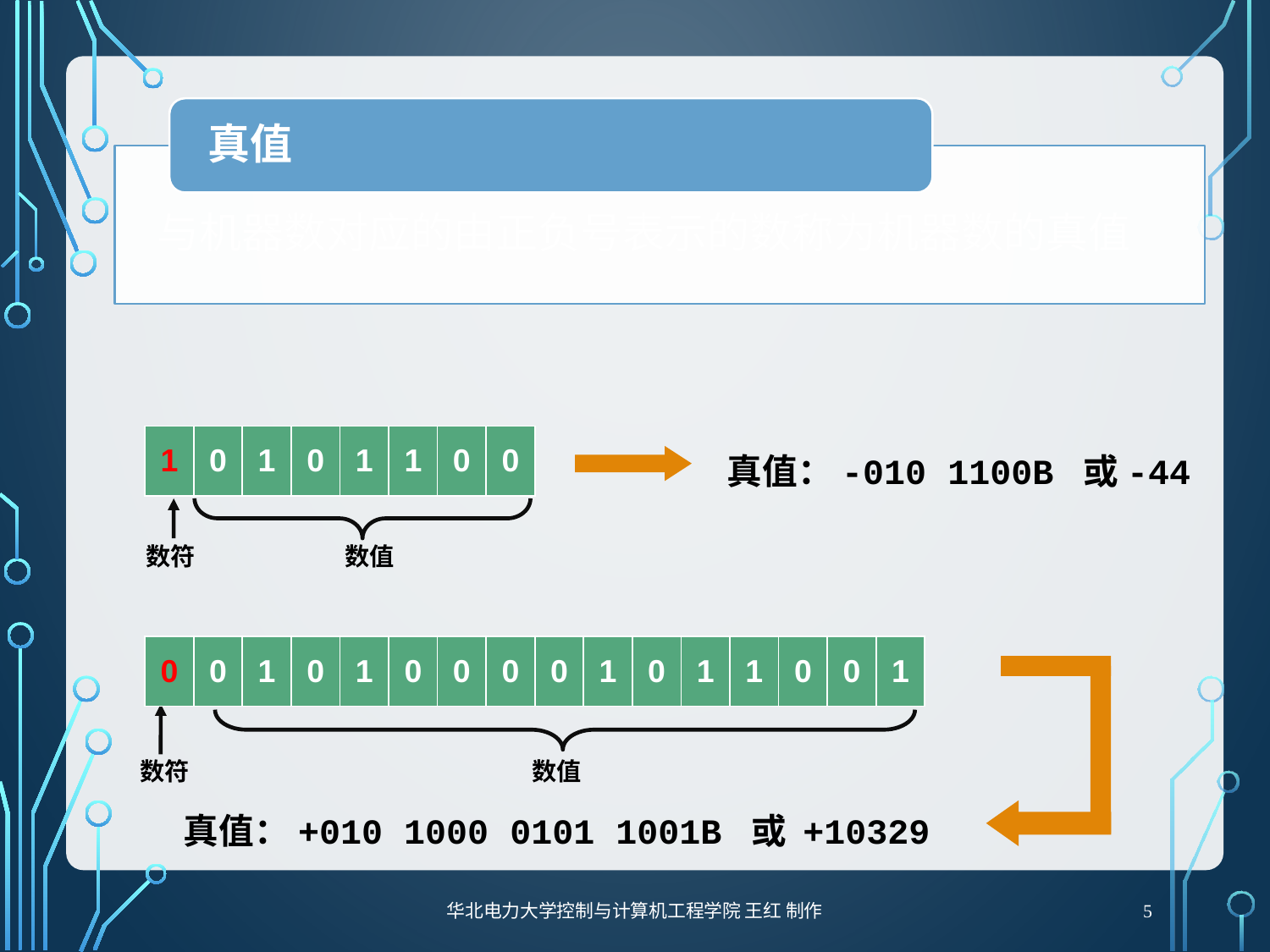

# 真值
与机器数对应的由正负号表示的数称为机器数的真值
真值
| 1 | 0 | 1 | 0 | 1 | 1 | 0 | 0 |
| --- | --- | --- | --- | --- | --- | --- | --- |
真值：-010 1100B 或-44

数符

数值
| 0 | 0 | 1 | 0 | 1 | 0 | 0 | 0 | 0 | 1 | 0 | 1 | 1 | 0 | 0 | 1 |
| --- | --- | --- | --- | --- | --- | --- | --- | --- | --- | --- | --- | --- | --- | --- | --- |

数符

数值

真值：+010 1000 0101 1001B 或 +10329
华北电力大学控制与计算机工程学院 王红 制作
5